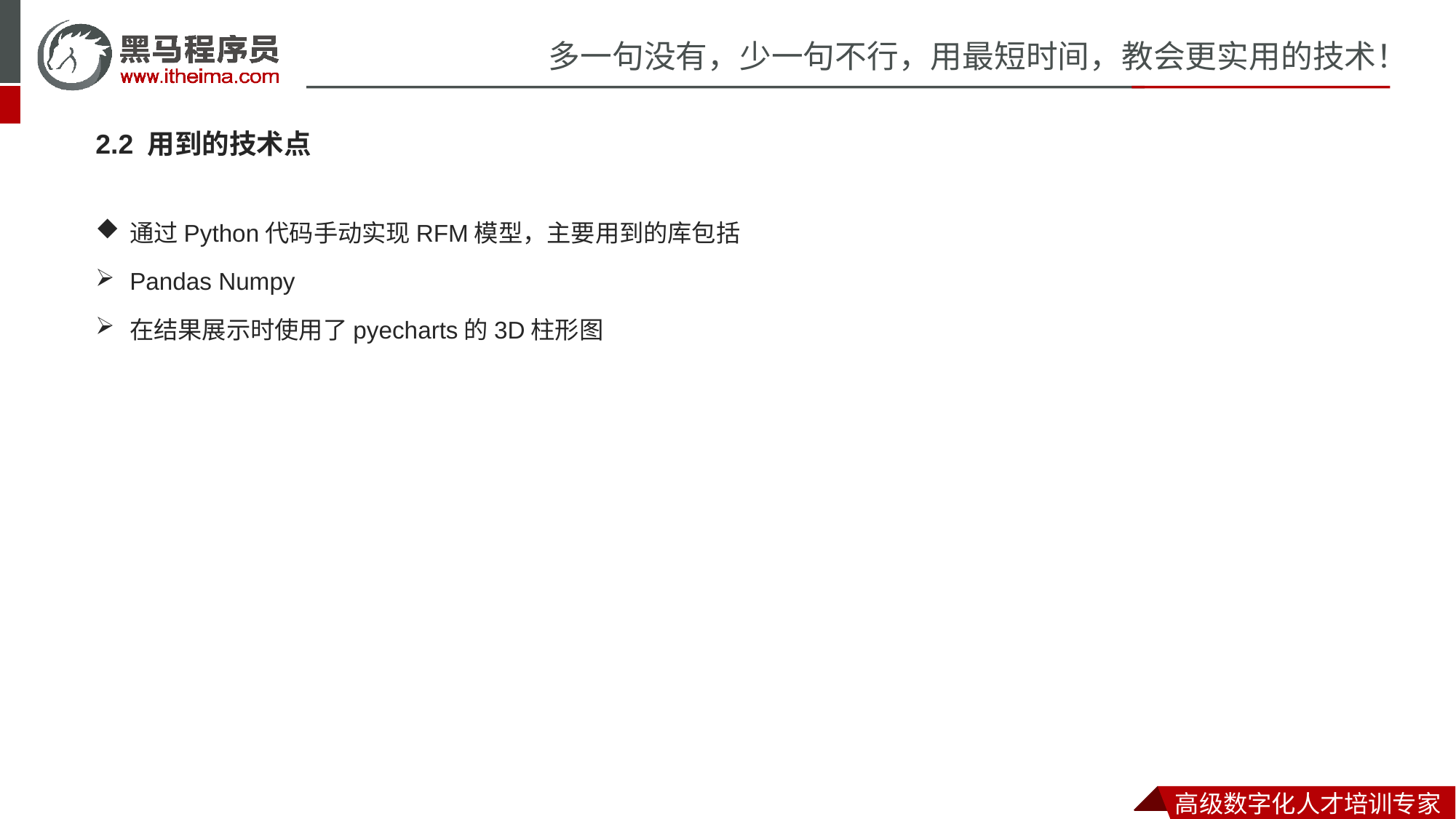

2.2 用到的技术点
通过Python代码手动实现RFM模型，主要用到的库包括
Pandas Numpy
在结果展示时使用了pyecharts的3D柱形图